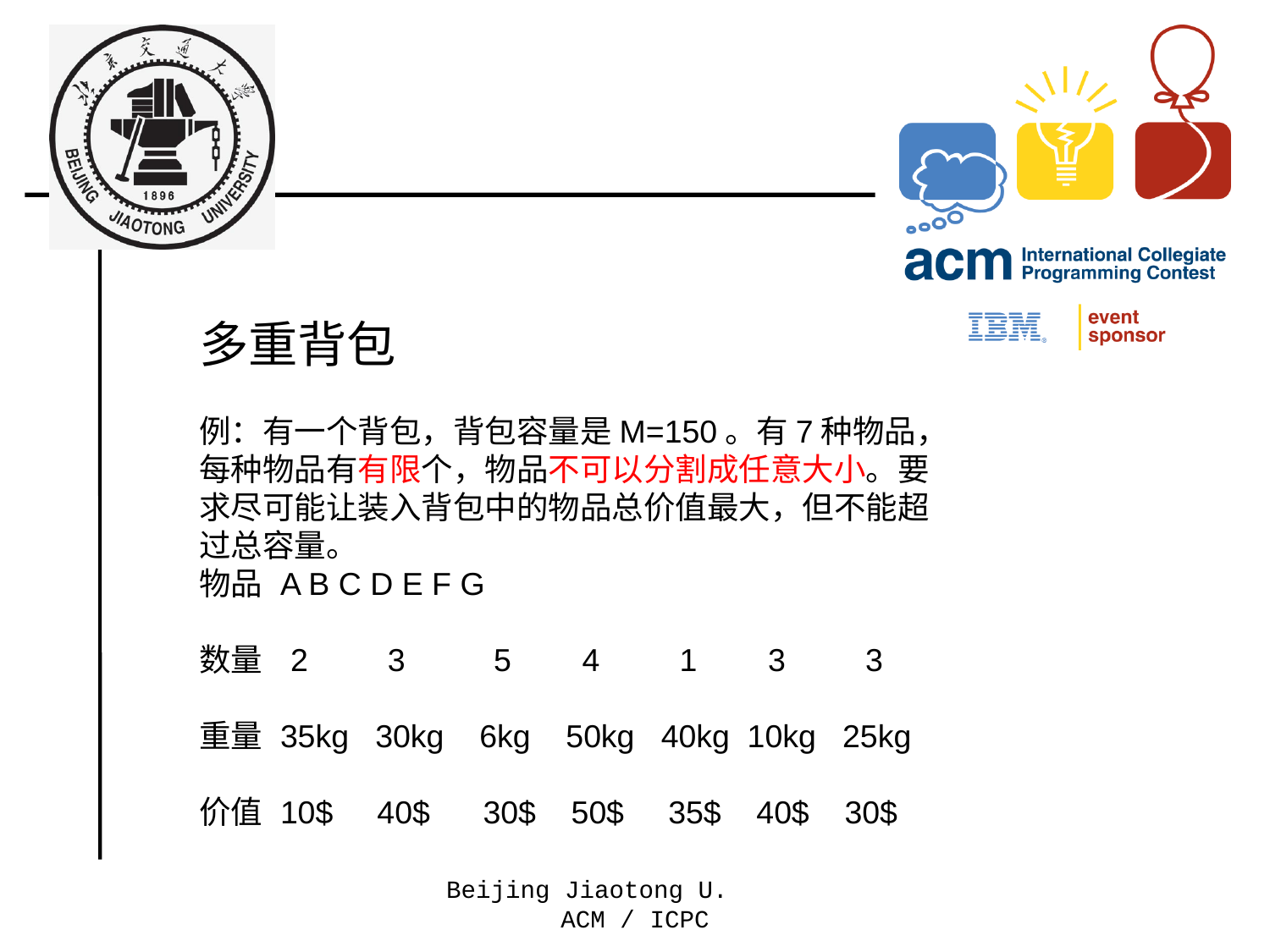

#

多重背包

例：有一个背包，背包容量是M=150。有7种物品，每种物品有有限个，物品不可以分割成任意大小。要求尽可能让装入背包中的物品总价值最大，但不能超过总容量。
物品 A B C D E F G

数量  2         3          5        4         1        3         3

重量 35kg   30kg    6kg    50kg   40kg  10kg   25kg

价值 10$     40$      30$    50$     35$    40$    30$